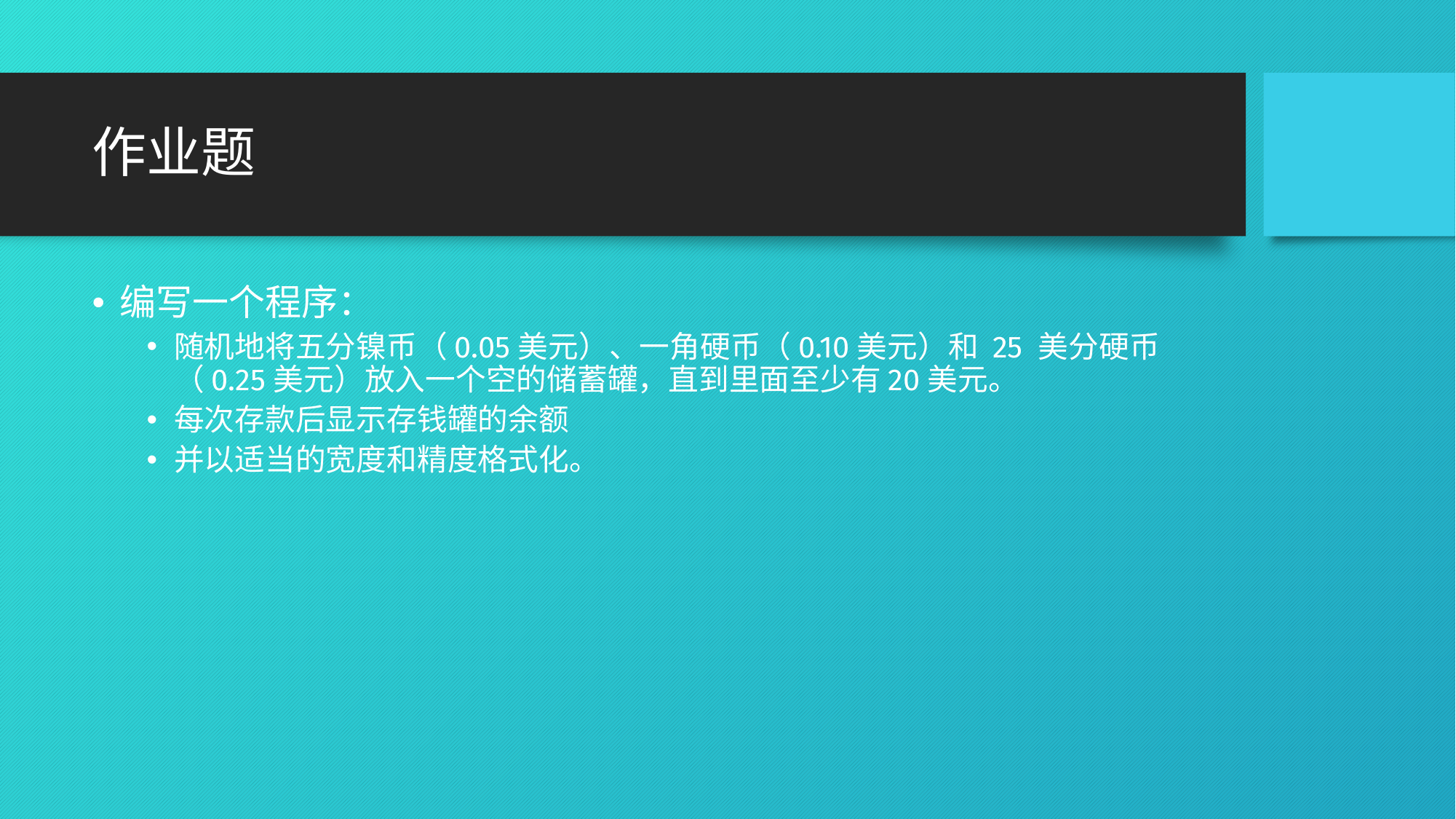

# 作业题
编写一个程序：
随机地将五分镍币（0.05美元）、一角硬币（0.10美元）和 25 美分硬币（0.25美元）放入一个空的储蓄罐，直到里面至少有20美元。
每次存款后显示存钱罐的余额
并以适当的宽度和精度格式化。